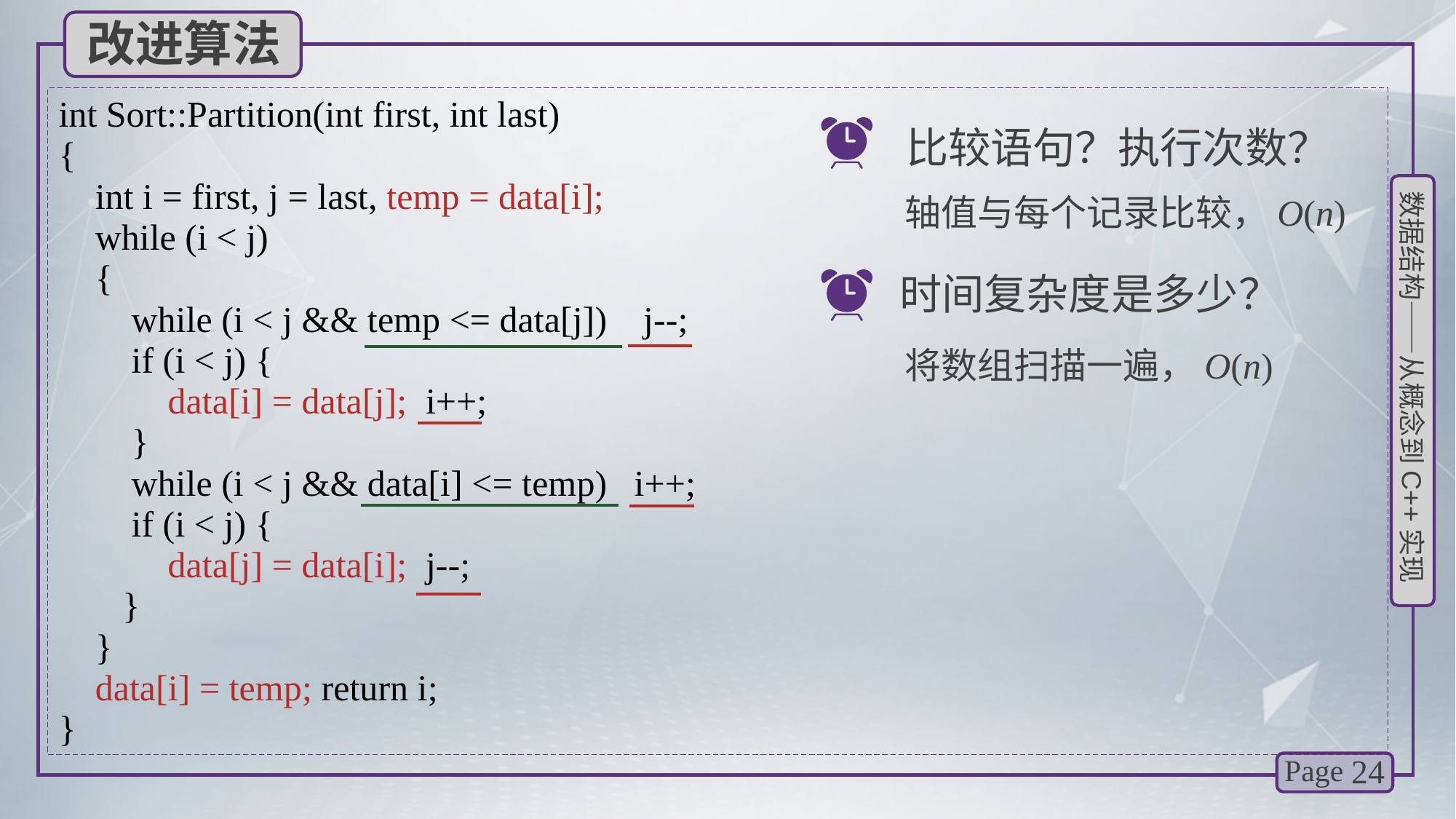

改进算法

int Sort::Partition(int first, int last)
{
    int i = first, j = last, temp = data[i];
    while (i < j)
    {
        while (i < j && temp <= data[j])    j--;
        if (i < j) {
	data[i] = data[j];  i++;
        }
        while (i < j && data[i] <= temp)   i++;
        if (i < j) {
	data[j] = data[i];  j--;
       }
    }
    data[i] = temp; return i;
}
比较语句？执行次数？

轴值与每个记录比较，O(n)
时间复杂度是多少？

将数组扫描一遍，O(n)